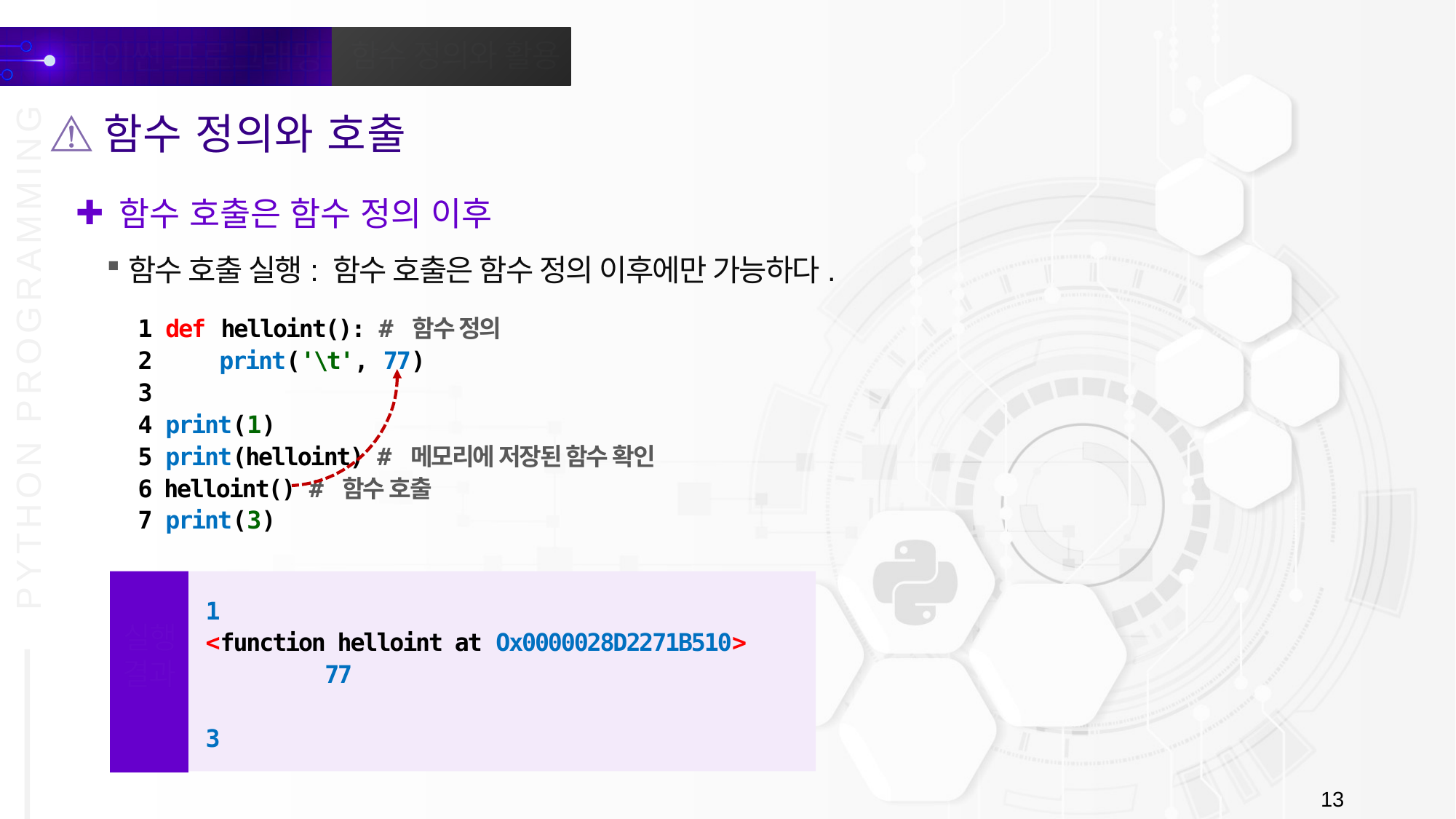

함수 정의와 호출
함수 호출은 함수 정의 이후
함수 호출 실행: 함수 호출은 함수 정의 이후에만 가능하다.

1 def helloint(): # 함수 정의
2     print('\t', 77)
3
4 print(1)
5 print(helloint) # 메모리에 저장된 함수 확인
6 helloint() # 함수 호출
7 print(3)

실행결과

1
<function helloint at Ox0000028D2271B510>
         77

3
13